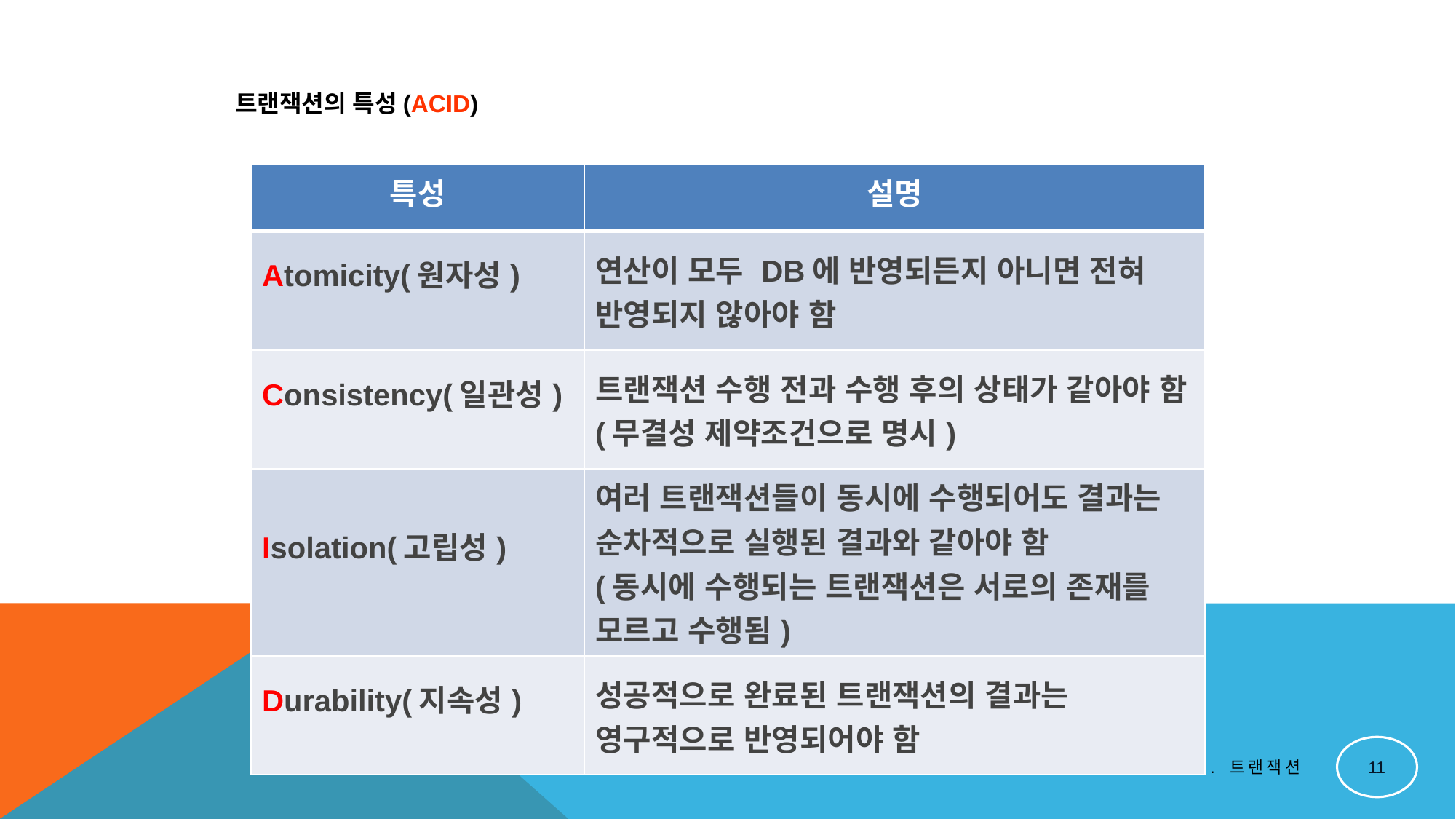

트랜잭션의 특성(ACID)

| 특성 | 설명 |
| --- | --- |
| Atomicity(원자성) | 연산이 모두 DB에 반영되든지 아니면 전혀 반영되지 않아야 함 |
| Consistency(일관성) | 트랜잭션 수행 전과 수행 후의 상태가 같아야 함(무결성 제약조건으로 명시) |
| Isolation(고립성) | 여러 트랜잭션들이 동시에 수행되어도 결과는 순차적으로 실행된 결과와 같아야 함 (동시에 수행되는 트랜잭션은 서로의 존재를 모르고 수행됨) |
| Durability(지속성) | 성공적으로 완료된 트랜잭션의 결과는 영구적으로 반영되어야 함 |
11
9장. 트랜잭션